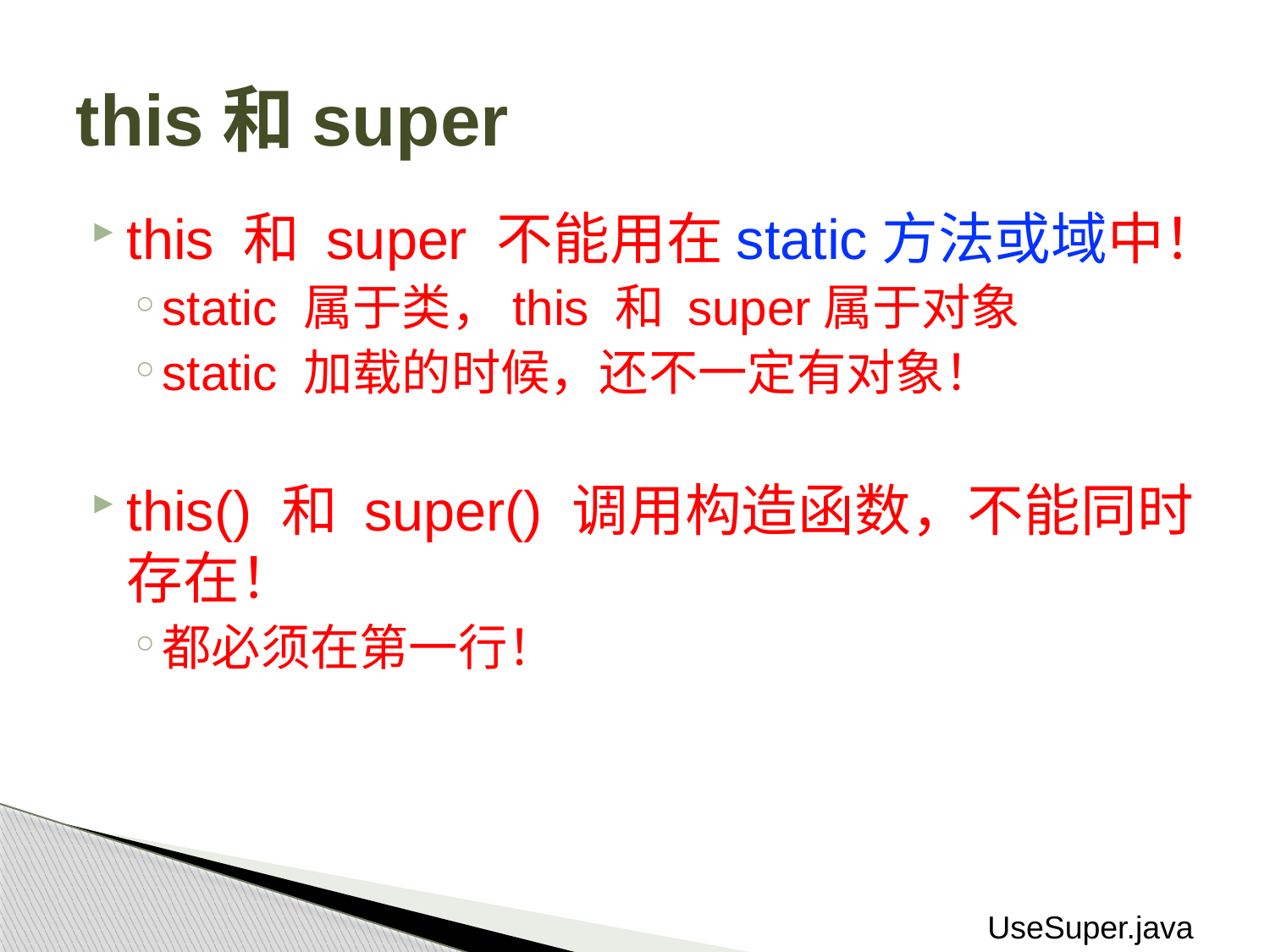

# this和super
this 和 super 不能用在static方法或域中！
static 属于类，this 和 super属于对象
static 加载的时候，还不一定有对象！

this() 和 super() 调用构造函数，不能同时存在！
都必须在第一行！

UseSuper.java